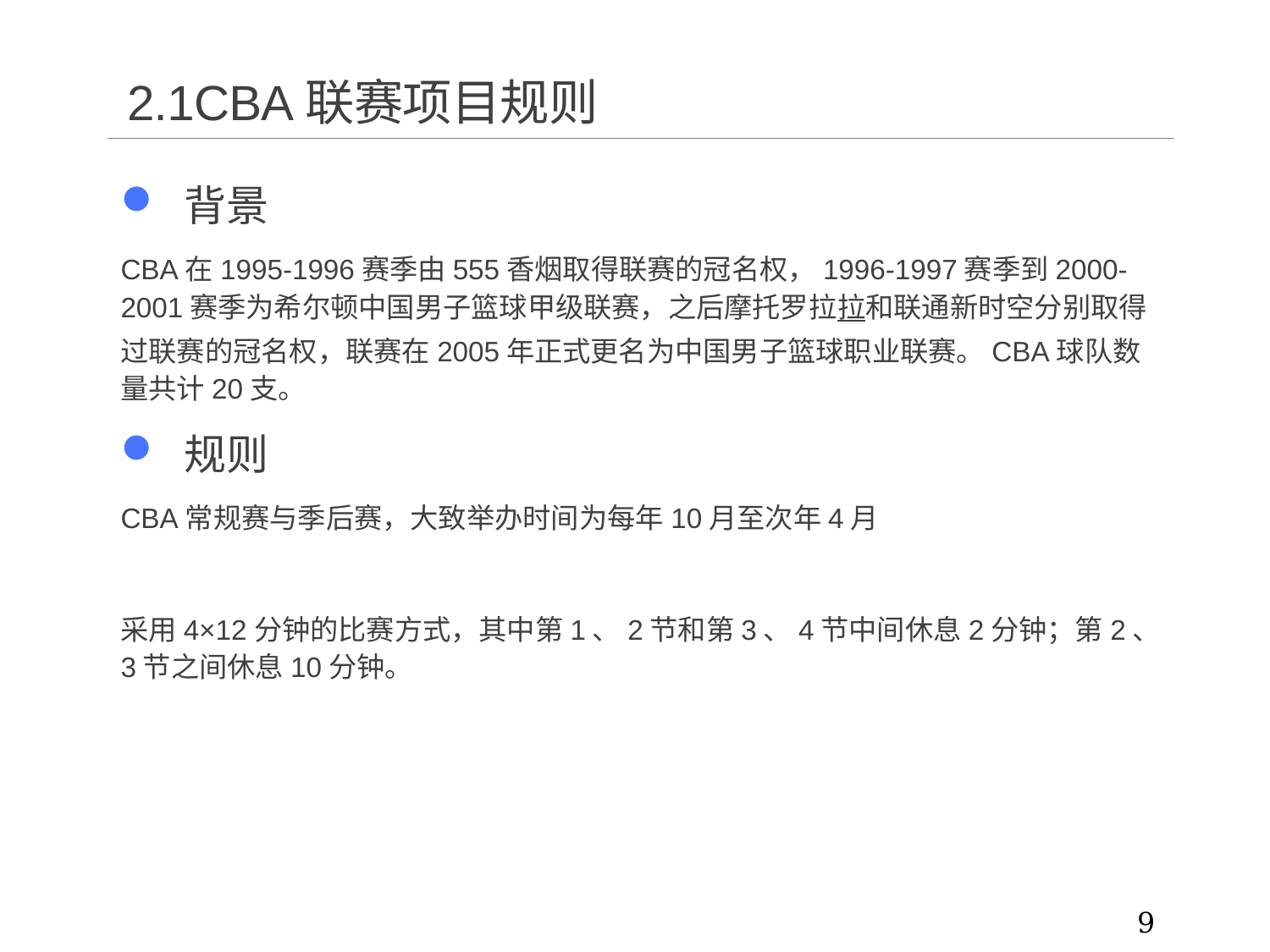

# 2.1CBA联赛项目规则
背景
CBA在1995-1996赛季由555香烟取得联赛的冠名权，1996-1997赛季到2000-2001赛季为希尔顿中国男子篮球甲级联赛，之后摩托罗拉拉和联通新时空分别取得过联赛的冠名权，联赛在2005年正式更名为中国男子篮球职业联赛。CBA球队数量共计20支。
规则
CBA常规赛与季后赛，大致举办时间为每年10月至次年4月

采用4×12分钟的比赛方式，其中第1、2节和第3、4节中间休息2分钟；第2、3节之间休息10分钟。

9